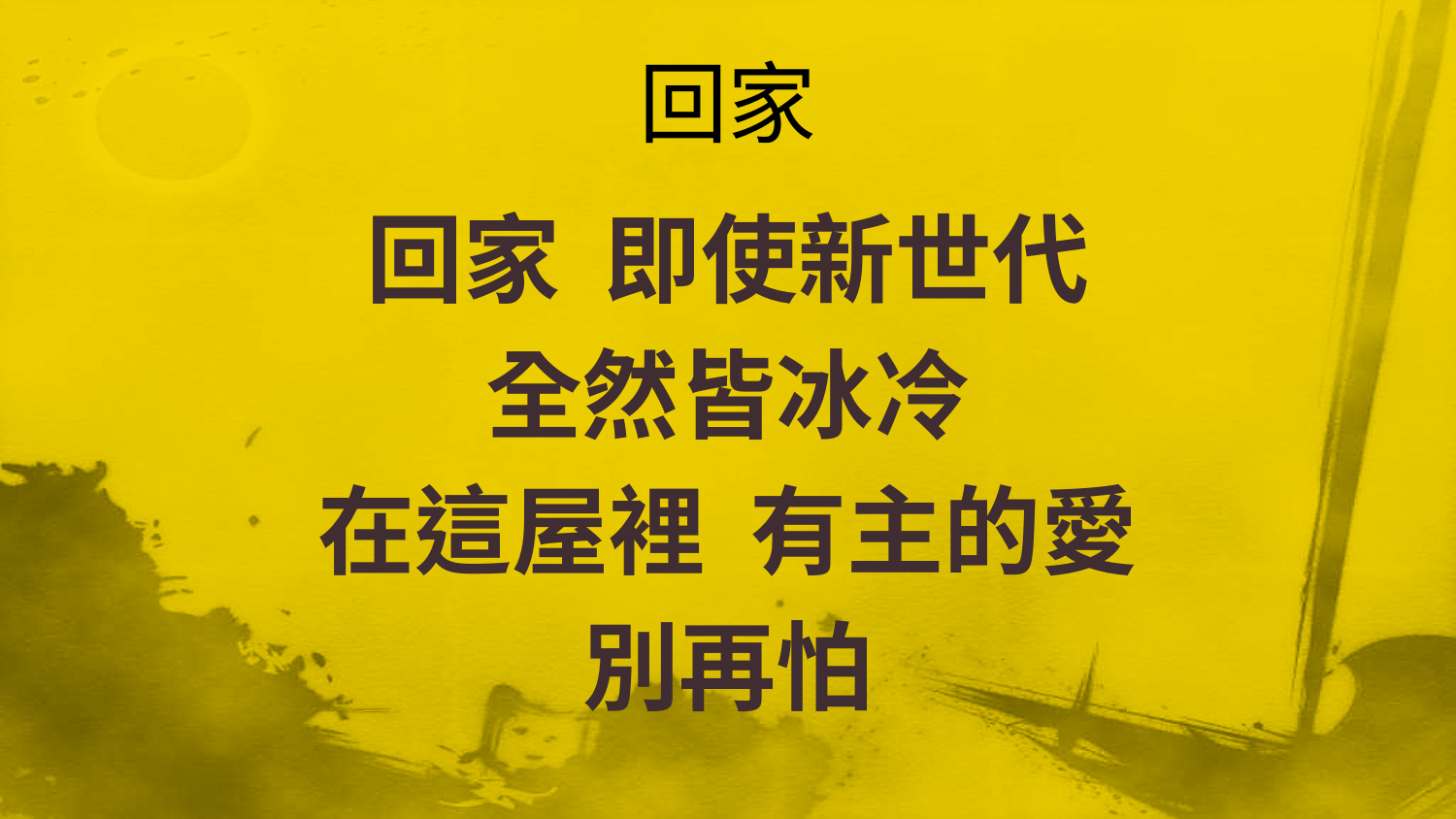

# 回家
回家  即使新世代
全然皆冰冷
在這屋裡  有主的愛
別再怕